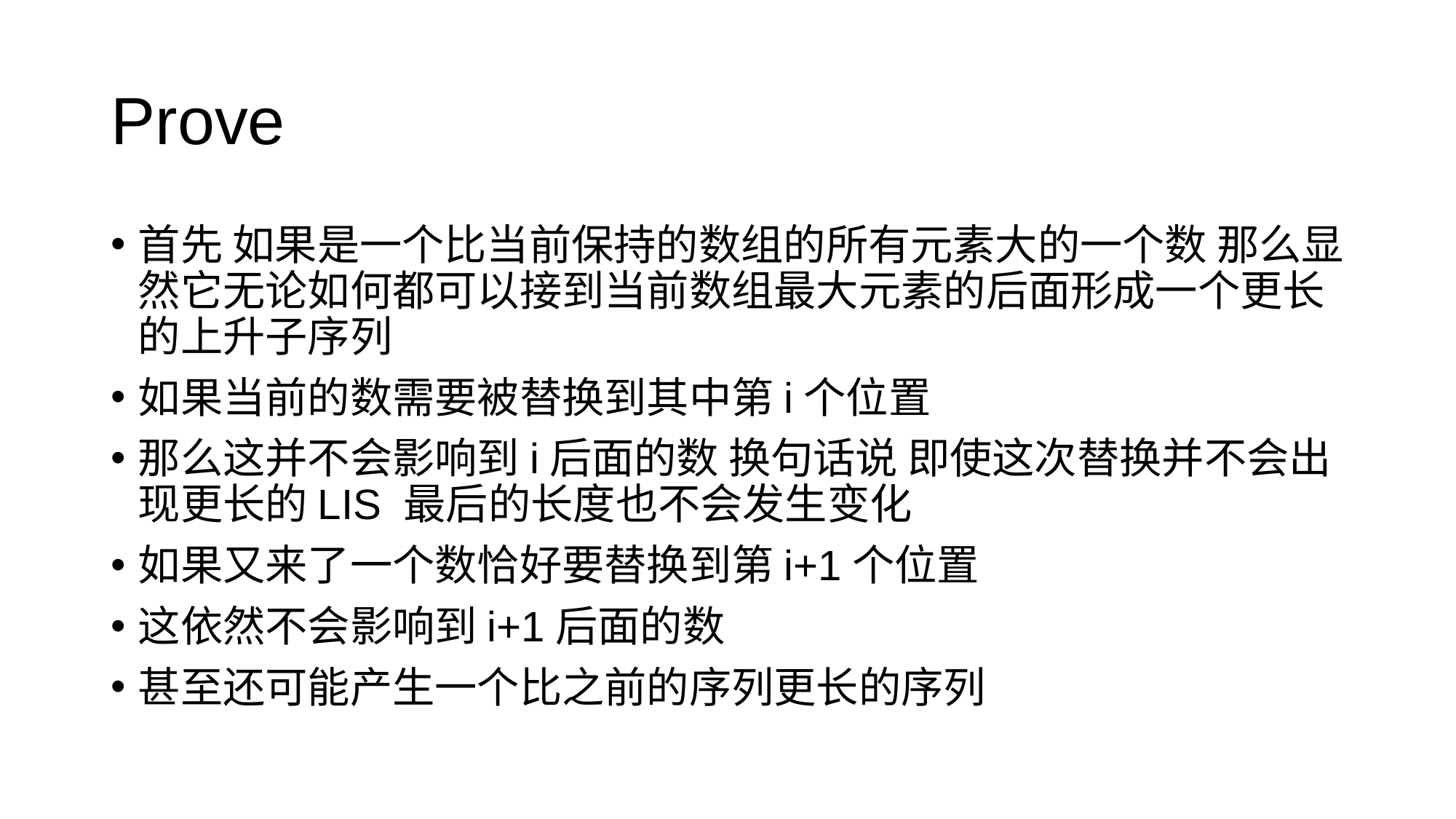

# Prove
首先 如果是一个比当前保持的数组的所有元素大的一个数 那么显然它无论如何都可以接到当前数组最大元素的后面形成一个更长的上升子序列
如果当前的数需要被替换到其中第i个位置
那么这并不会影响到i后面的数 换句话说 即使这次替换并不会出现更长的LIS 最后的长度也不会发生变化
如果又来了一个数恰好要替换到第i+1个位置
这依然不会影响到i+1后面的数
甚至还可能产生一个比之前的序列更长的序列